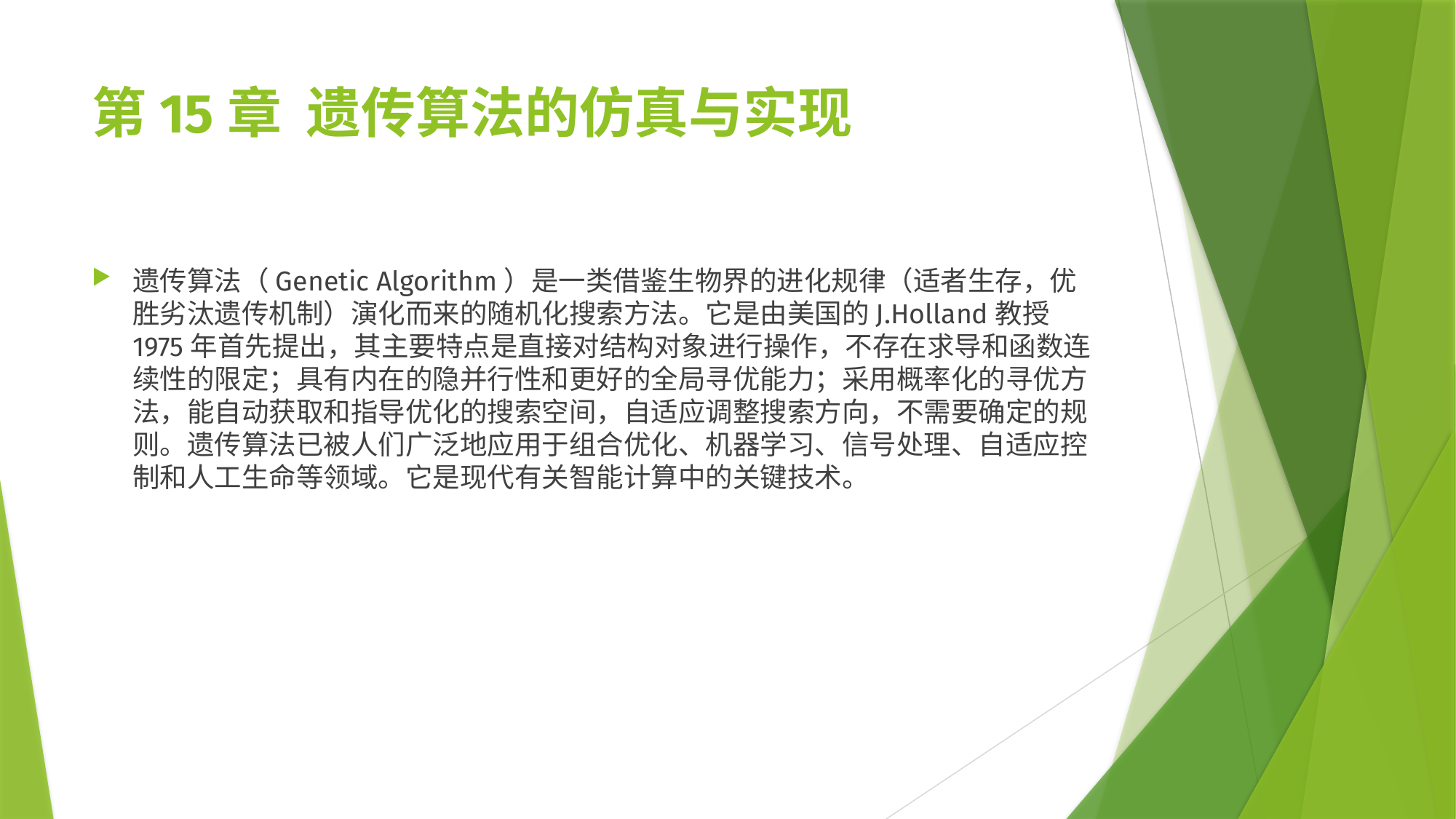

# 第15章  遗传算法的仿真与实现
遗传算法（Genetic Algorithm）是一类借鉴生物界的进化规律（适者生存，优胜劣汰遗传机制）演化而来的随机化搜索方法。它是由美国的J.Holland教授1975年首先提出，其主要特点是直接对结构对象进行操作，不存在求导和函数连续性的限定；具有内在的隐并行性和更好的全局寻优能力；采用概率化的寻优方法，能自动获取和指导优化的搜索空间，自适应调整搜索方向，不需要确定的规则。遗传算法已被人们广泛地应用于组合优化、机器学习、信号处理、自适应控制和人工生命等领域。它是现代有关智能计算中的关键技术。